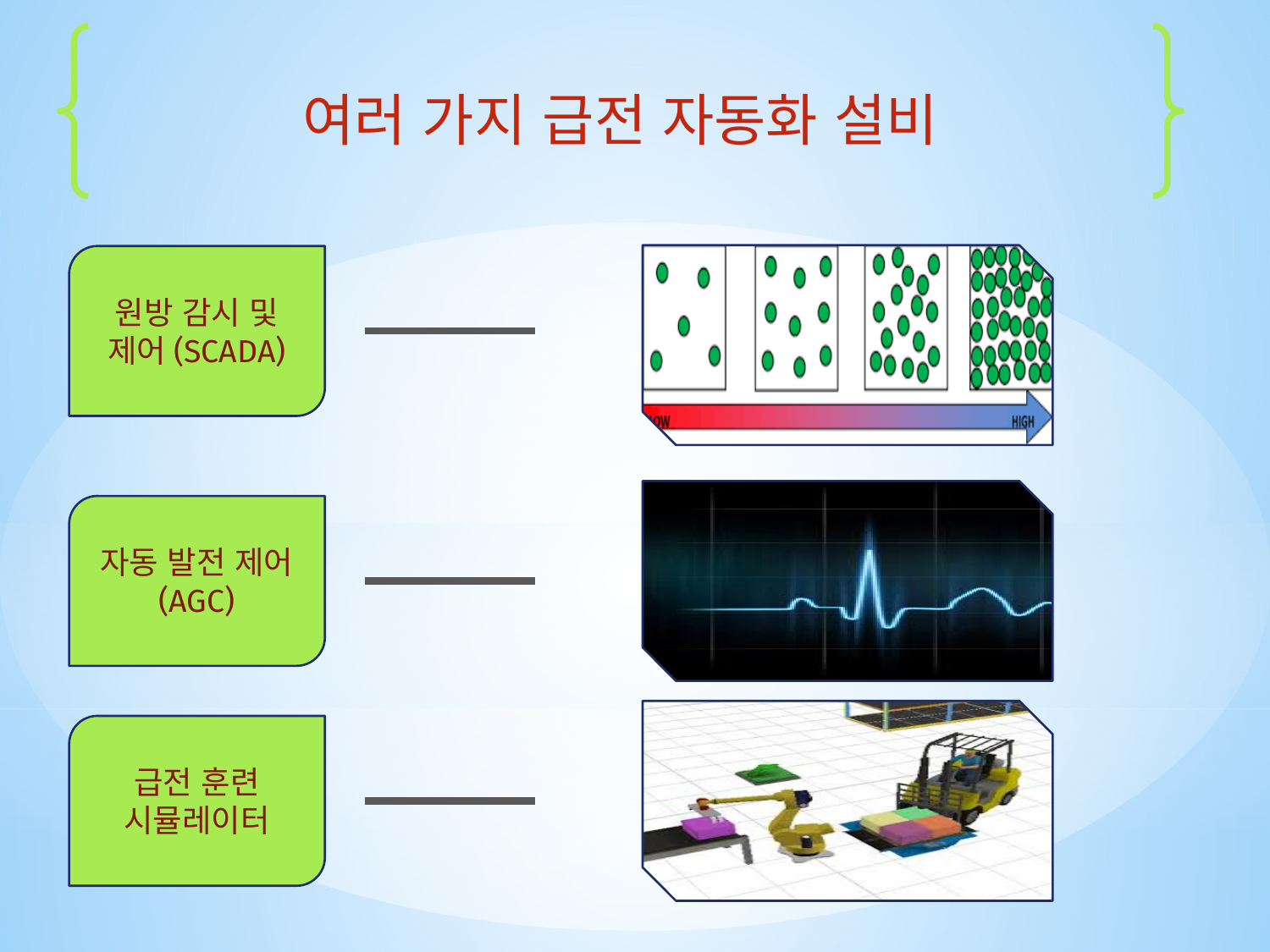

여러 가지 급전 자동화 설비

원방 감시 및 제어(SCADA)

자동 발전 제어
(AGC)

급전 훈련 시뮬레이터